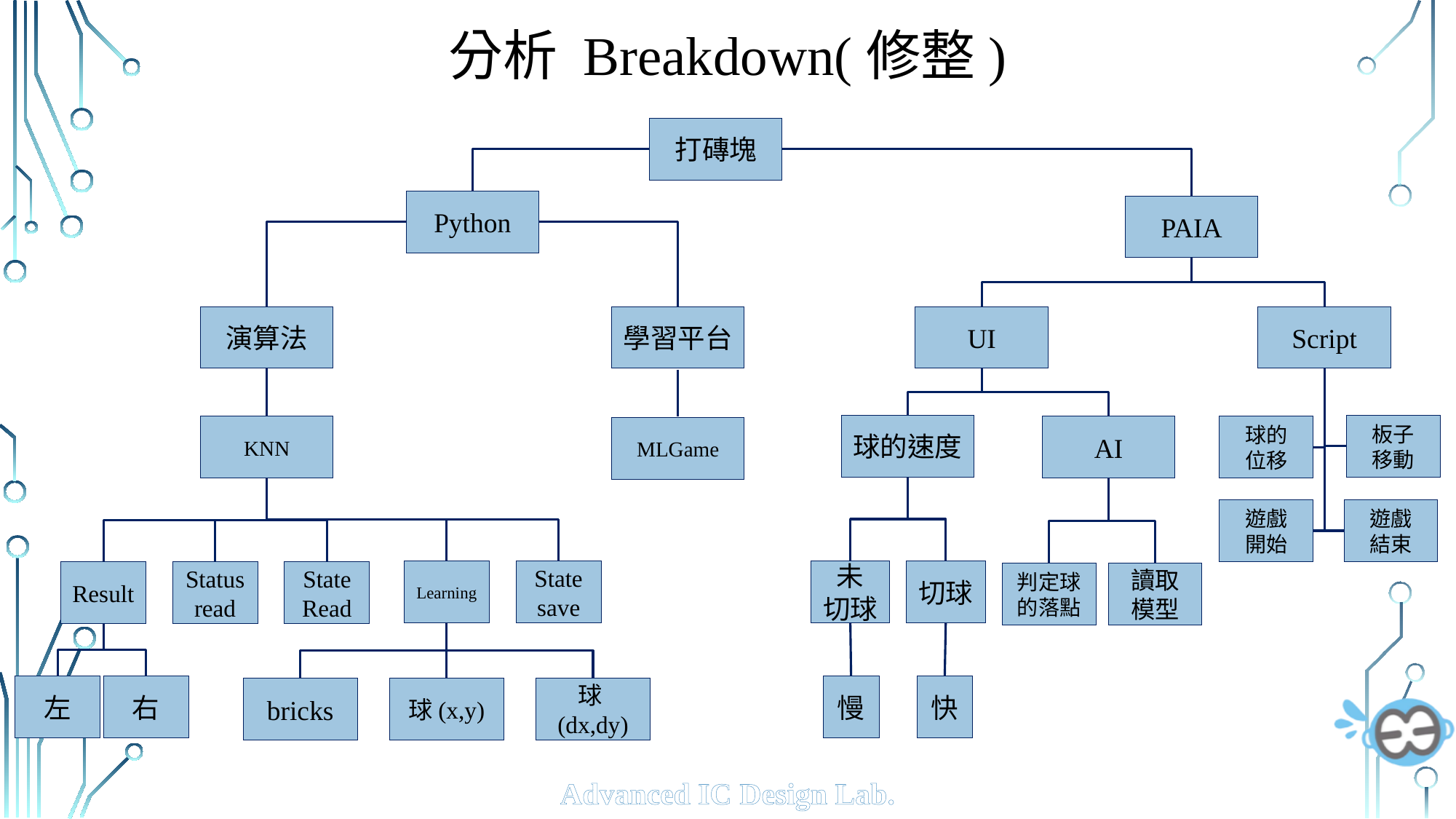

# 分析 Breakdown(修整)
打磚塊
Python
PAIA
學習平台
Script
演算法
UI
板子
移動
球的速度
AI
球的
位移
KNN
MLGame
遊戲
開始
遊戲
結束
Learning
State
save
未
切球
切球
Result
Status read
State
Read
判定球的落點
讀取模型
慢
快
左
右
bricks
球(x,y)
球(dx,dy)